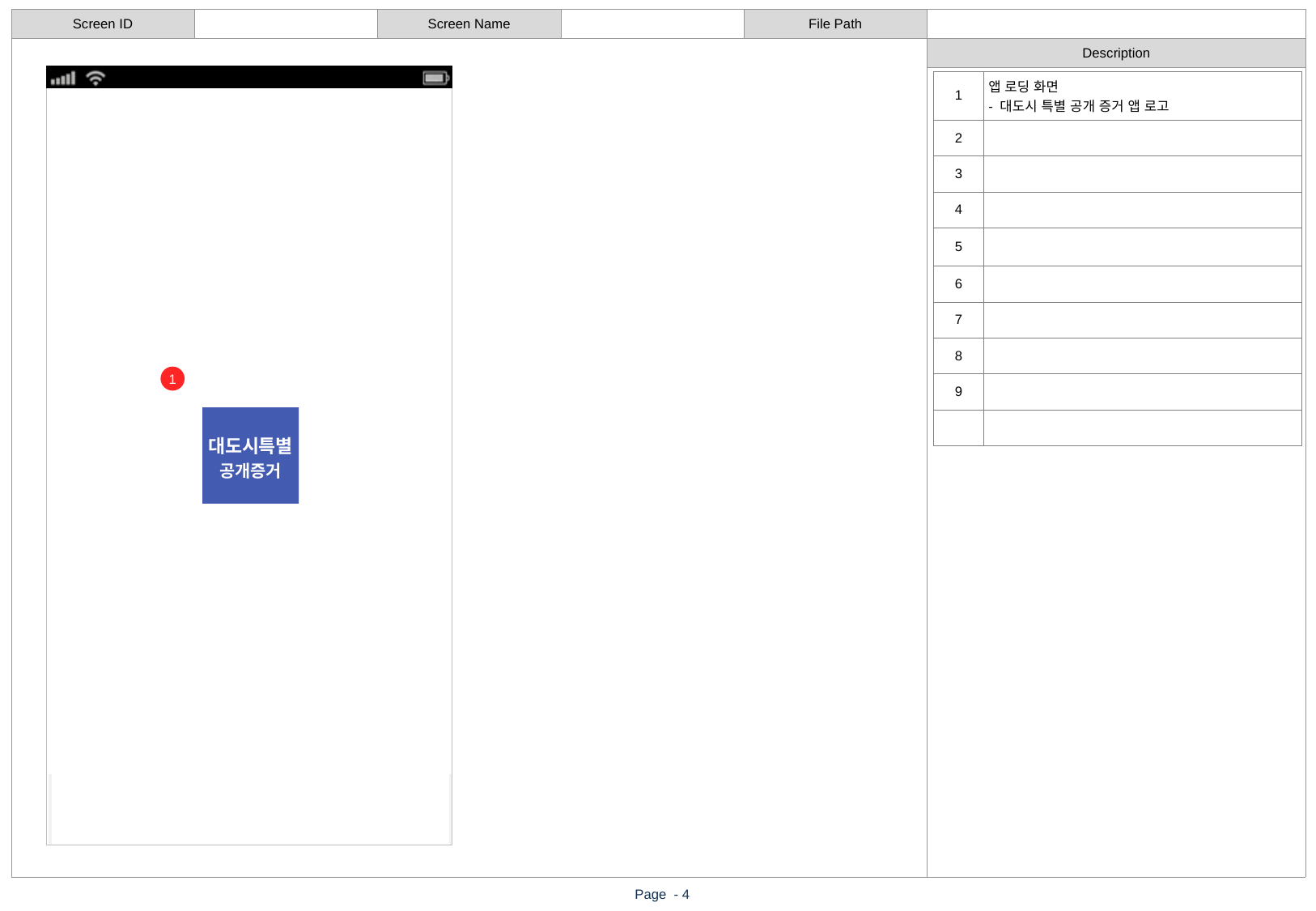

| 1 | 앱 로딩 화면 - 대도시 특별 공개 증거 앱 로고 |
| --- | --- |
| 2 |  |
| 3 |  |
| 4 |  |
| 5 |  |
| 6 |  |
| 7 |  |
| 8 |  |
| 9 |  |
|  |  |

1
대도시특별
공개증거